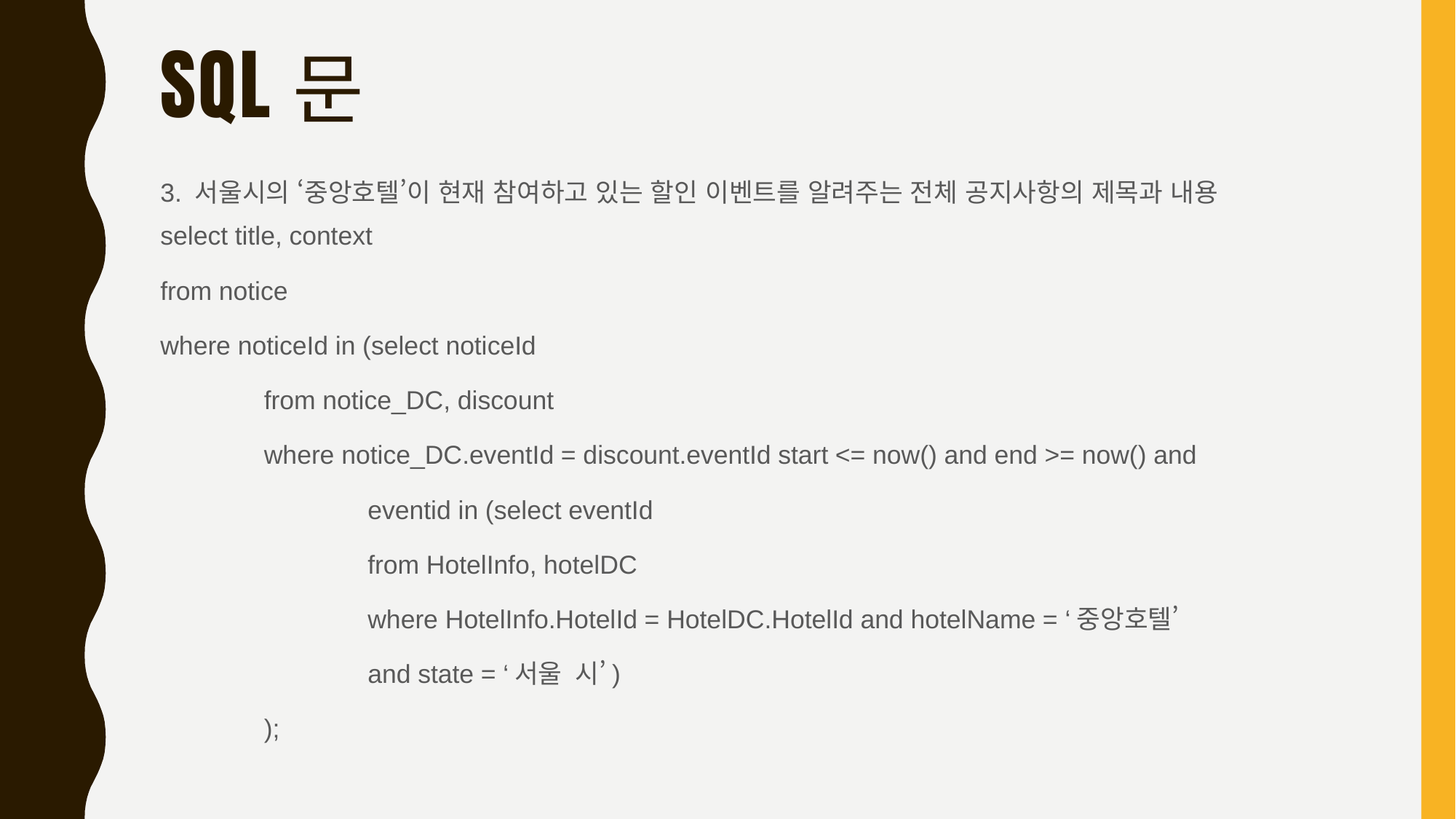

# sql문
3. 서울시의 ‘중앙호텔’이 현재 참여하고 있는 할인 이벤트를 알려주는 전체 공지사항의 제목과 내용
select title, context
from notice
where noticeId in (select noticeId
	from notice_DC, discount
	where notice_DC.eventId = discount.eventId start <= now() and end >= now() and
		eventid in (select eventId
		from HotelInfo, hotelDC
		where HotelInfo.HotelId = HotelDC.HotelId and hotelName = ‘중앙호텔’
		and state = ‘서울	시’)
	);